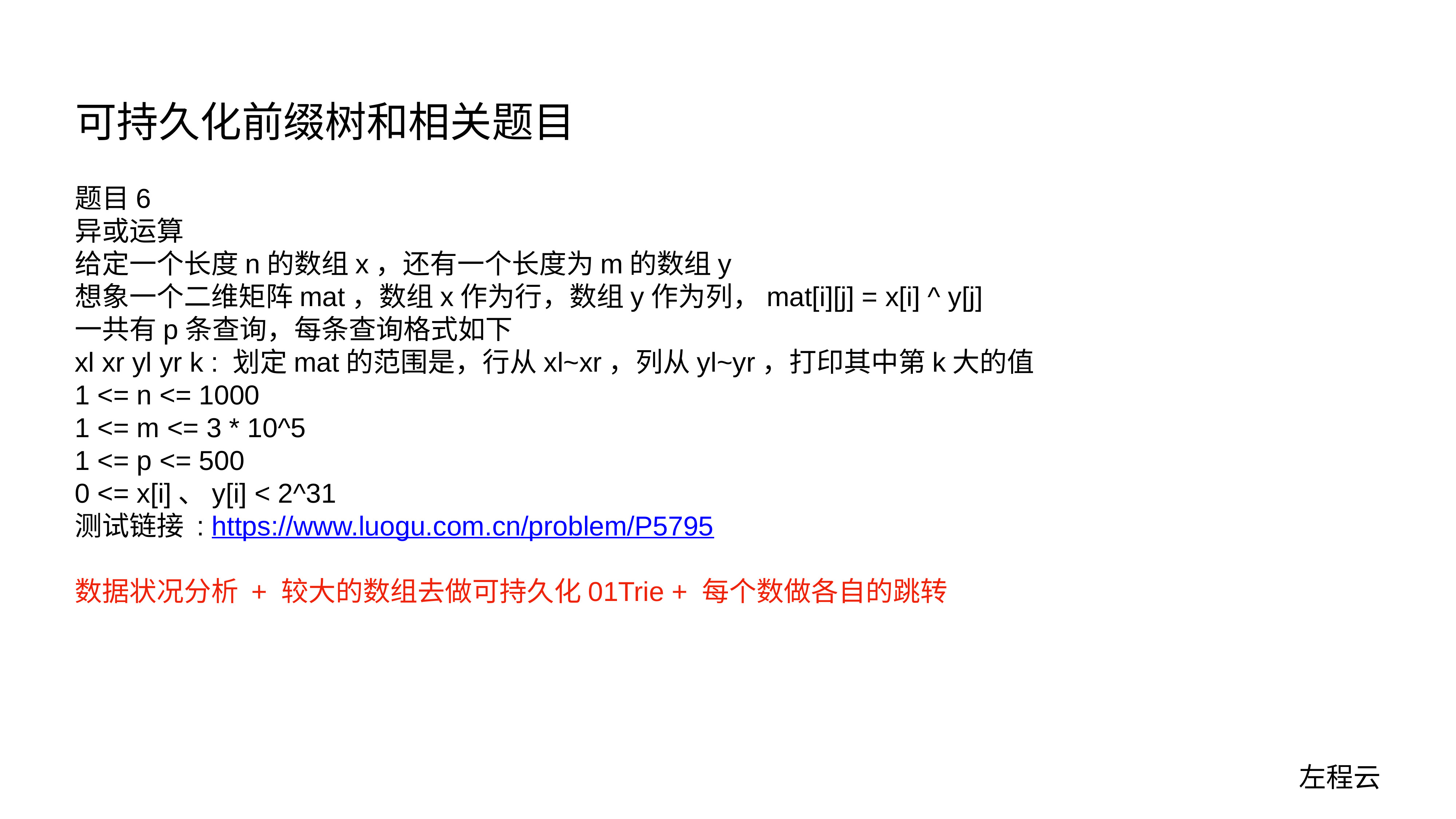

# 可持久化前缀树和相关题目
题目6
异或运算
给定一个长度n的数组x，还有一个长度为m的数组y
想象一个二维矩阵mat，数组x作为行，数组y作为列，mat[i][j] = x[i] ^ y[j]
一共有p条查询，每条查询格式如下
xl xr yl yr k : 划定mat的范围是，行从xl~xr，列从yl~yr，打印其中第k大的值
1 <= n <= 1000
1 <= m <= 3 * 10^5
1 <= p <= 500
0 <= x[i]、y[i] < 2^31
测试链接 : https://www.luogu.com.cn/problem/P5795

数据状况分析 + 较大的数组去做可持久化01Trie + 每个数做各自的跳转
左程云